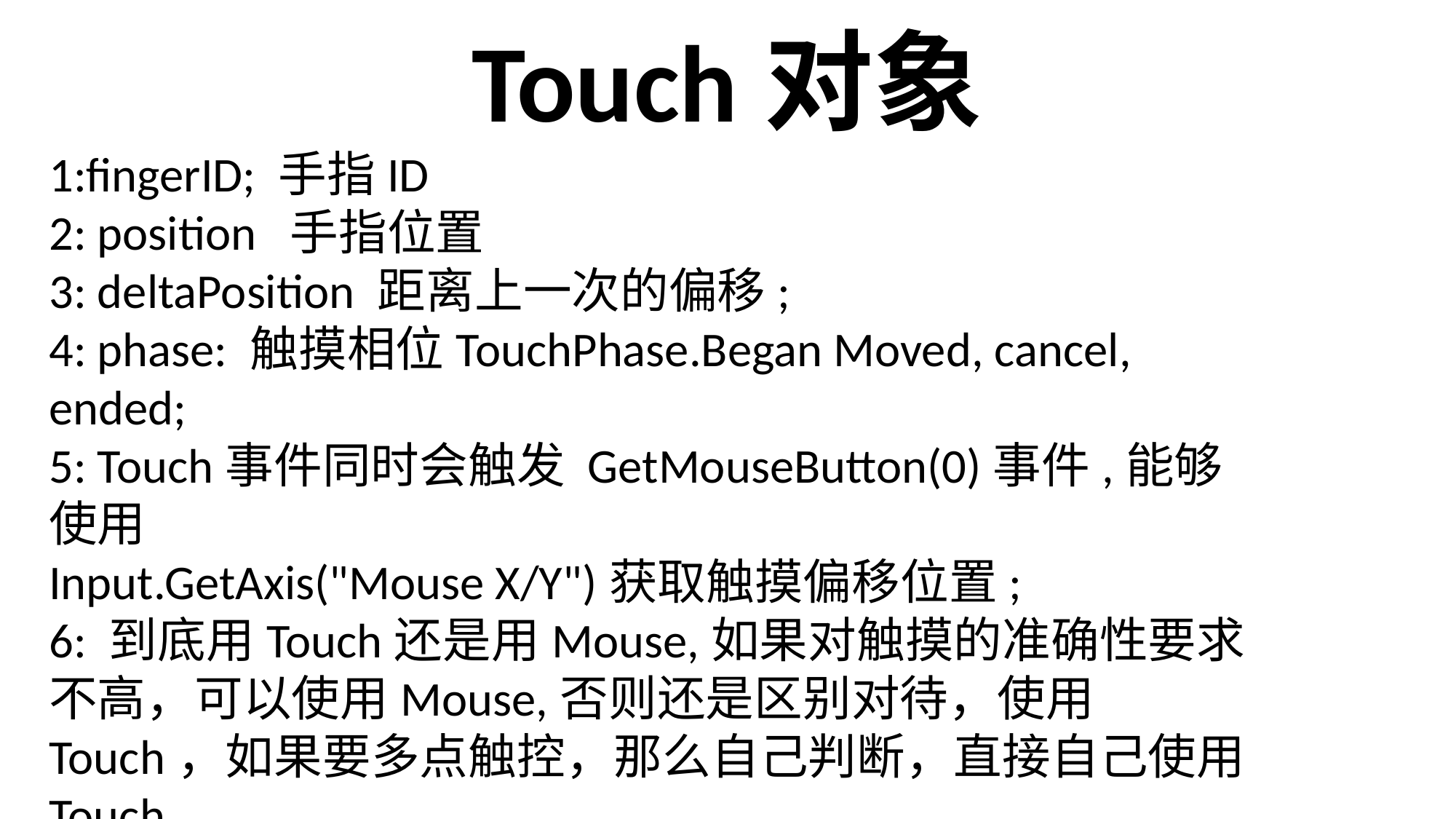

Touch对象
1:fingerID; 手指ID
2: position  手指位置
3: deltaPosition 距离上一次的偏移;
4: phase: 触摸相位TouchPhase.Began Moved, cancel, ended;
5: Touch事件同时会触发 GetMouseButton(0)事件,能够使用
Input.GetAxis("Mouse X/Y")获取触摸偏移位置;
6: 到底用Touch还是用Mouse,如果对触摸的准确性要求不高，可以使用Mouse,否则还是区别对待，使用Touch，如果要多点触控，那么自己判断，直接自己使用Touch
4